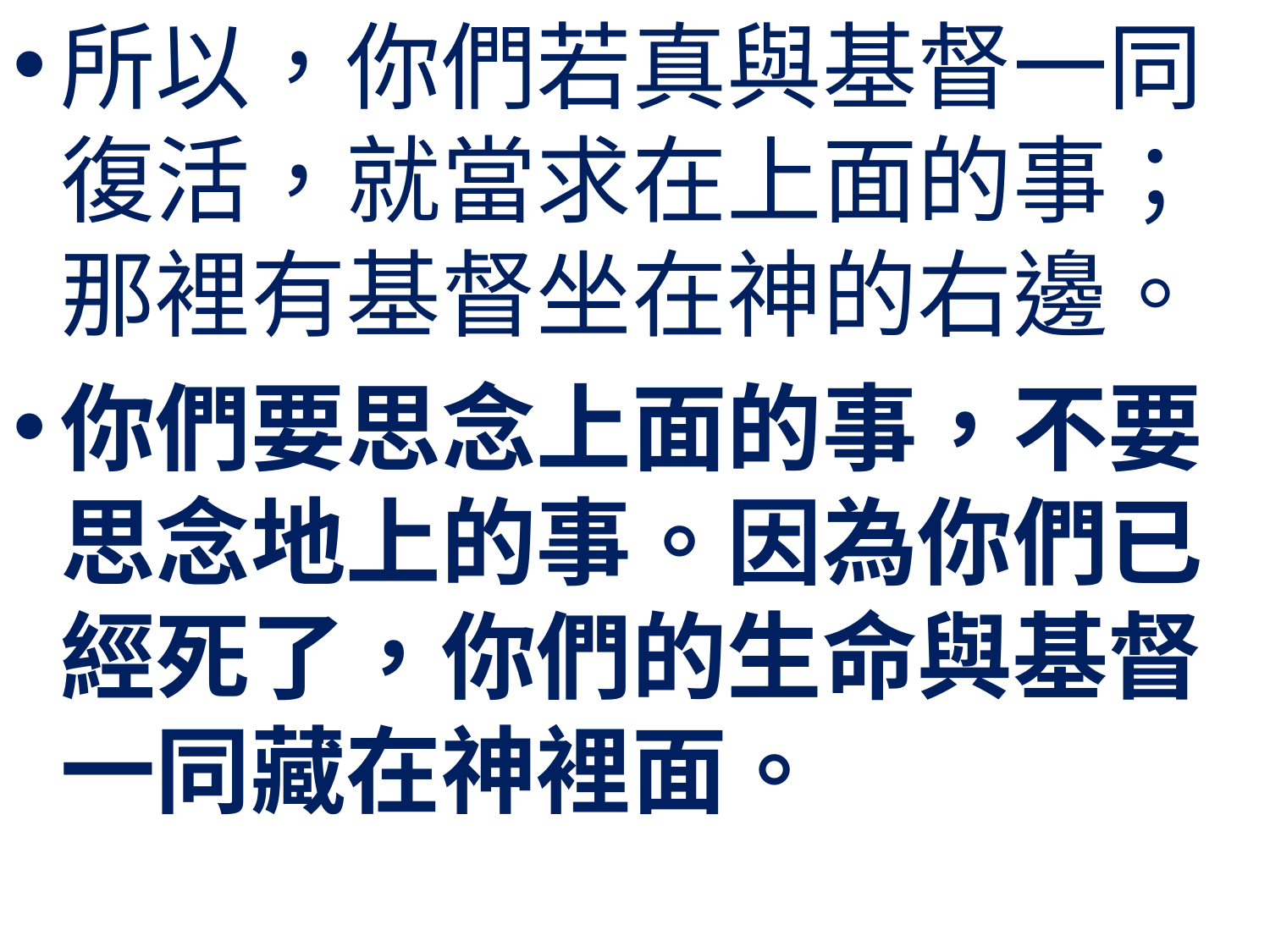

所以，你們若真與基督一同復活，就當求在上面的事；那裡有基督坐在神的右邊。
你們要思念上面的事，不要思念地上的事。因為你們已經死了，你們的生命與基督一同藏在神裡面。